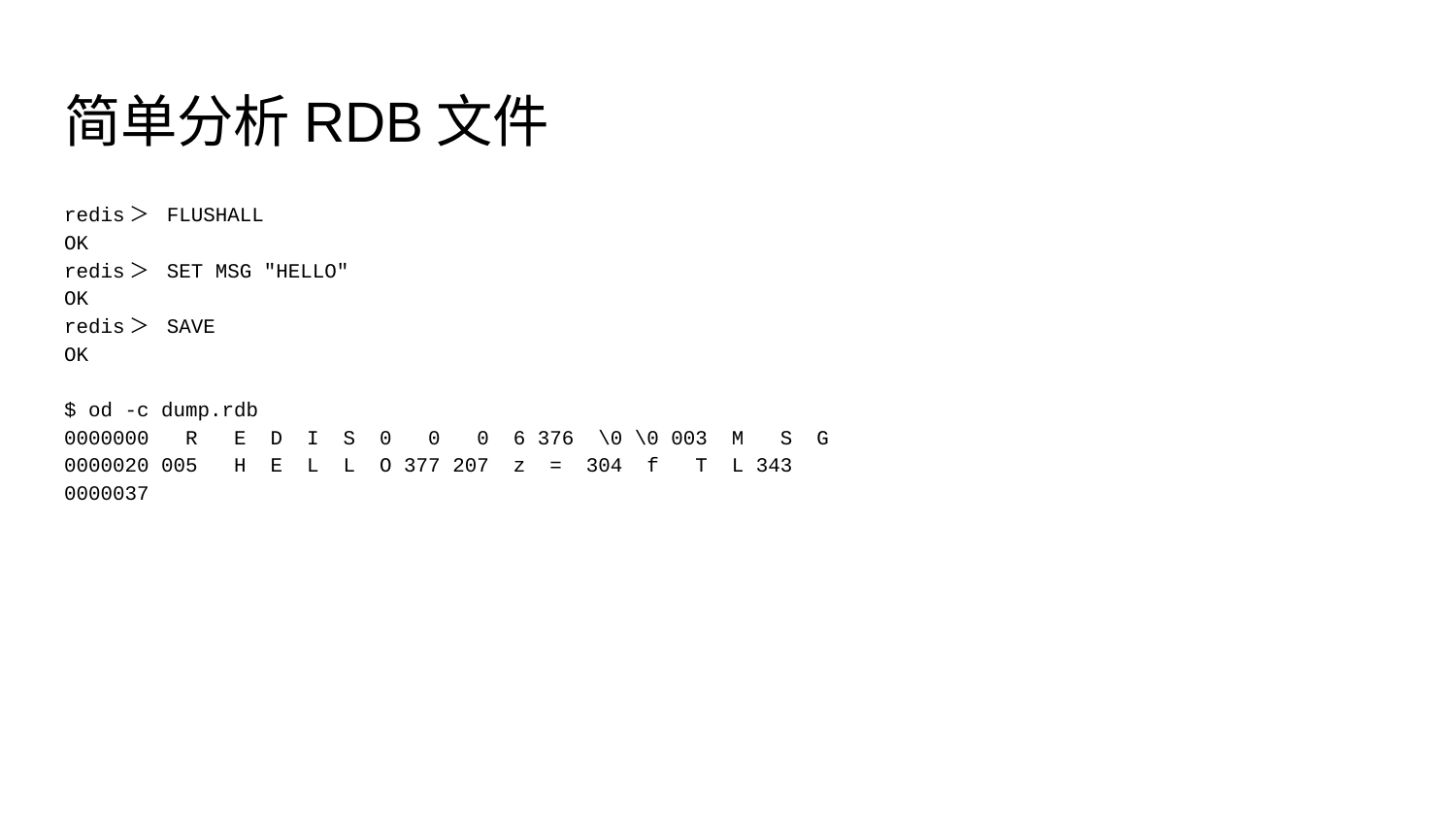

# 简单分析RDB文件
redis＞ FLUSHALL
OK
redis＞ SET MSG "HELLO"
OK
redis＞ SAVE
OK

$ od -c dump.rdb
0000000   R   E  D  I  S  0   0   0  6 376  \0 \0 003  M   S  G
0000020 005   H  E  L  L  O 377 207  z  =  304  f   T  L 343
0000037